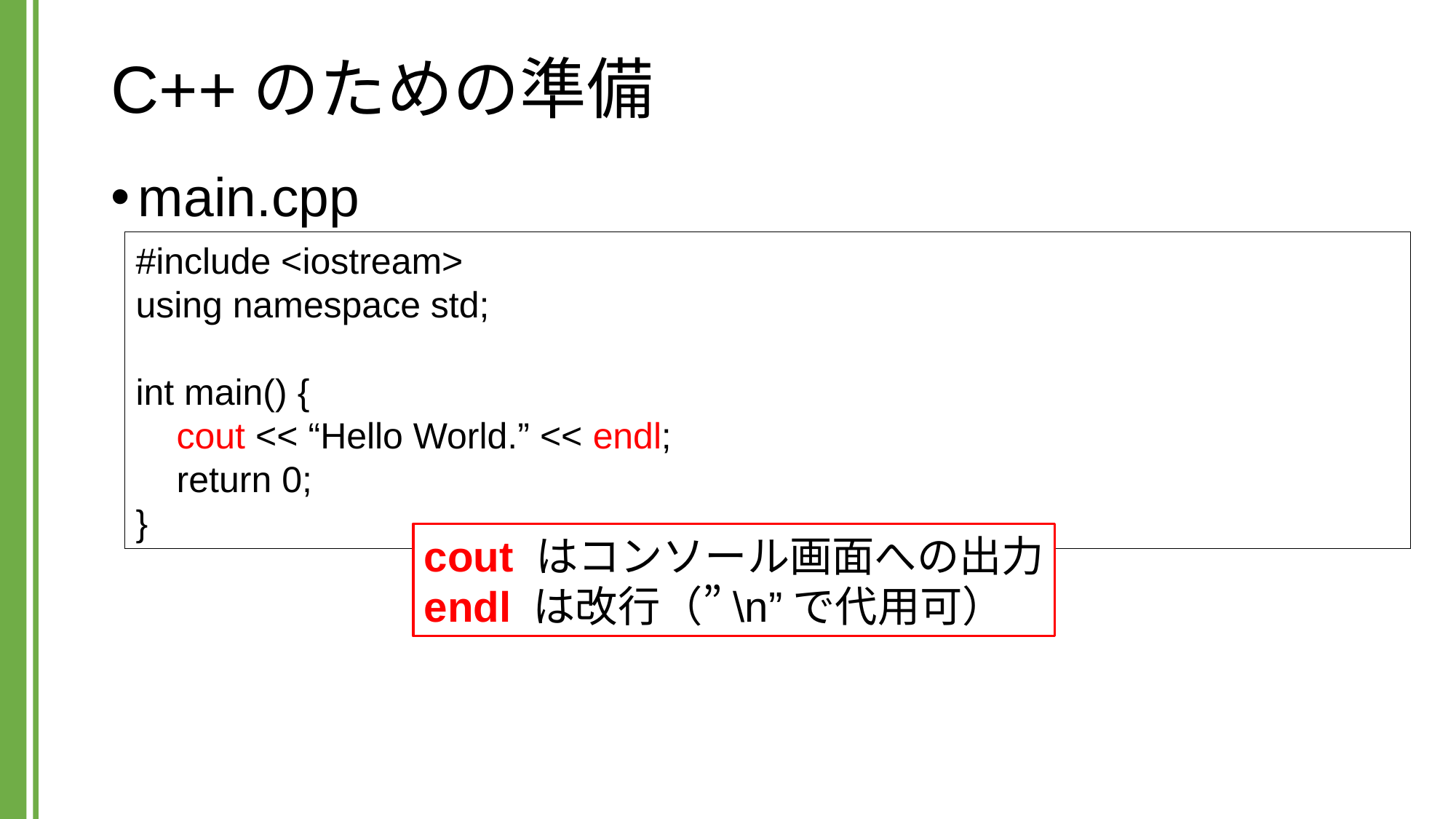

# C++のための準備
main.cpp

#include <iostream>
using namespace std;

int main() {
    cout << “Hello World.” << endl;
    return 0;
}
cout はコンソール画面への出力
endl は改行（”\n”で代用可）